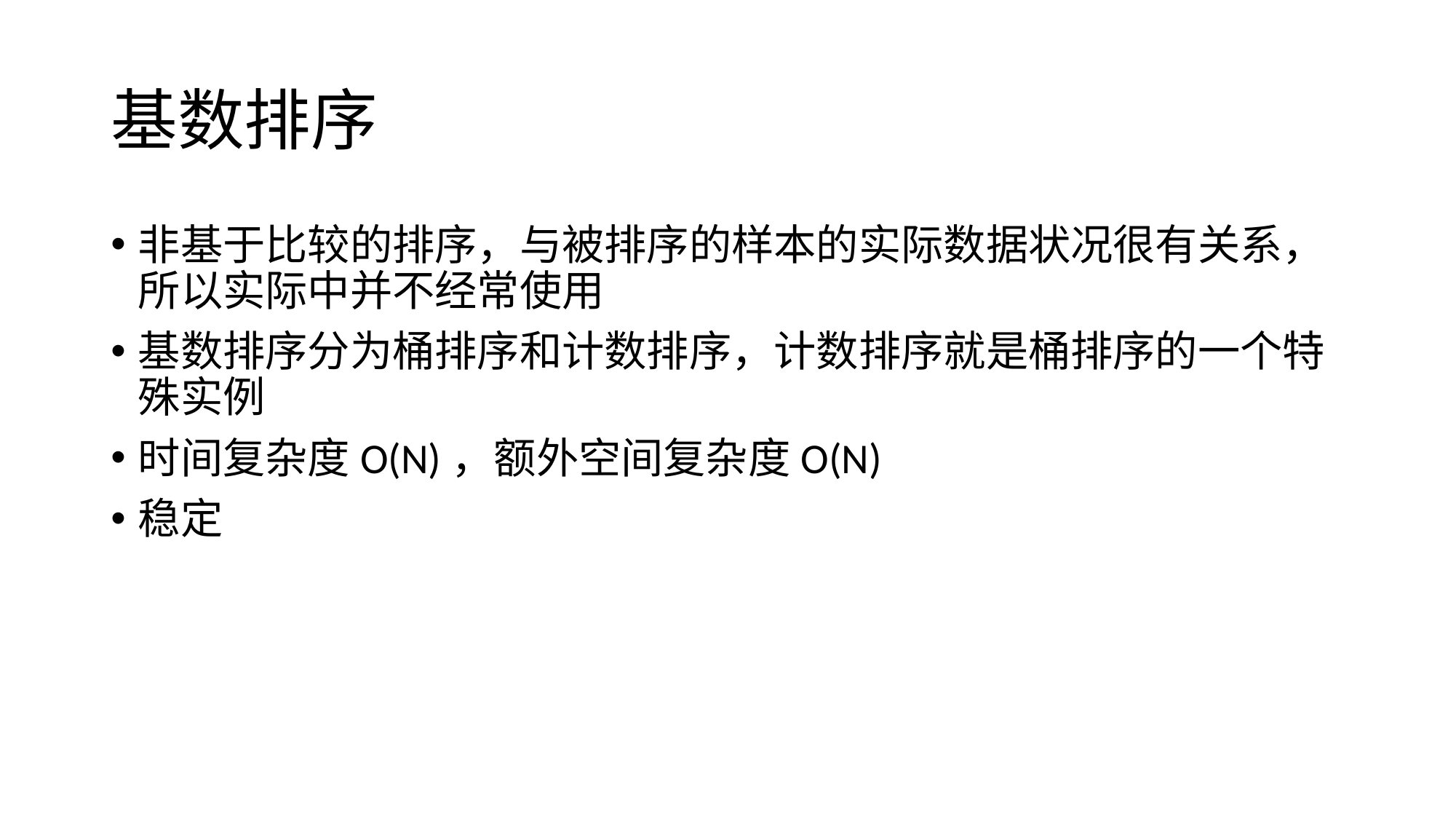

# 基数排序
非基于比较的排序，与被排序的样本的实际数据状况很有关系，所以实际中并不经常使用
基数排序分为桶排序和计数排序，计数排序就是桶排序的一个特殊实例
时间复杂度O(N)，额外空间复杂度O(N)
稳定